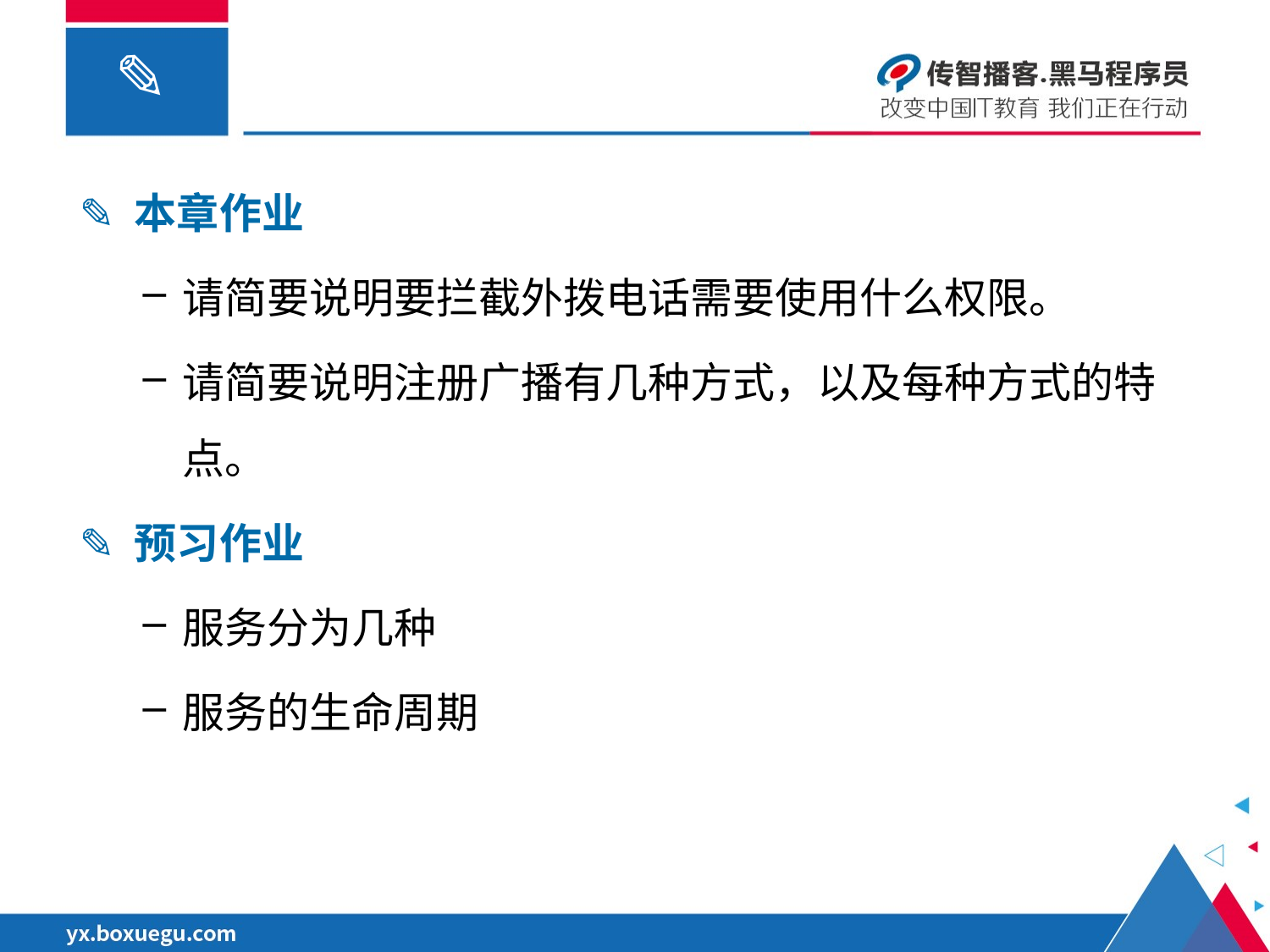

✎ 本章作业
请简要说明要拦截外拨电话需要使用什么权限。
请简要说明注册广播有几种方式，以及每种方式的特点。
✎ 预习作业
服务分为几种
服务的生命周期